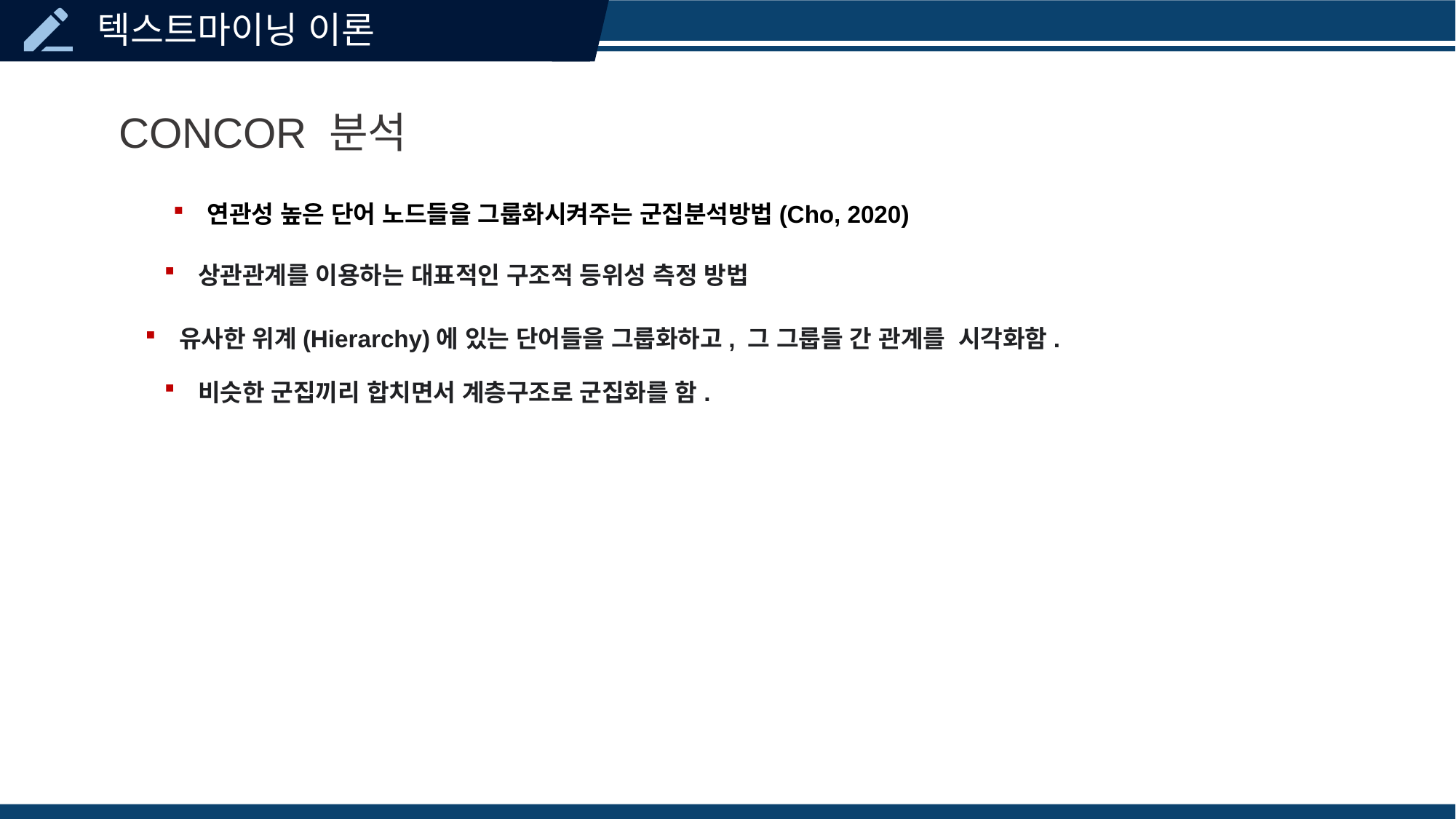

CONCOR 분석

연관성 높은 단어 노드들을 그룹화시켜주는 군집분석방법(Cho, 2020)
상관관계를 이용하는 대표적인 구조적 등위성 측정 방법
유사한 위계(Hierarchy)에 있는 단어들을 그룹화하고, 그 그룹들 간 관계를  시각화함.

비슷한 군집끼리 합치면서 계층구조로 군집화를 함.